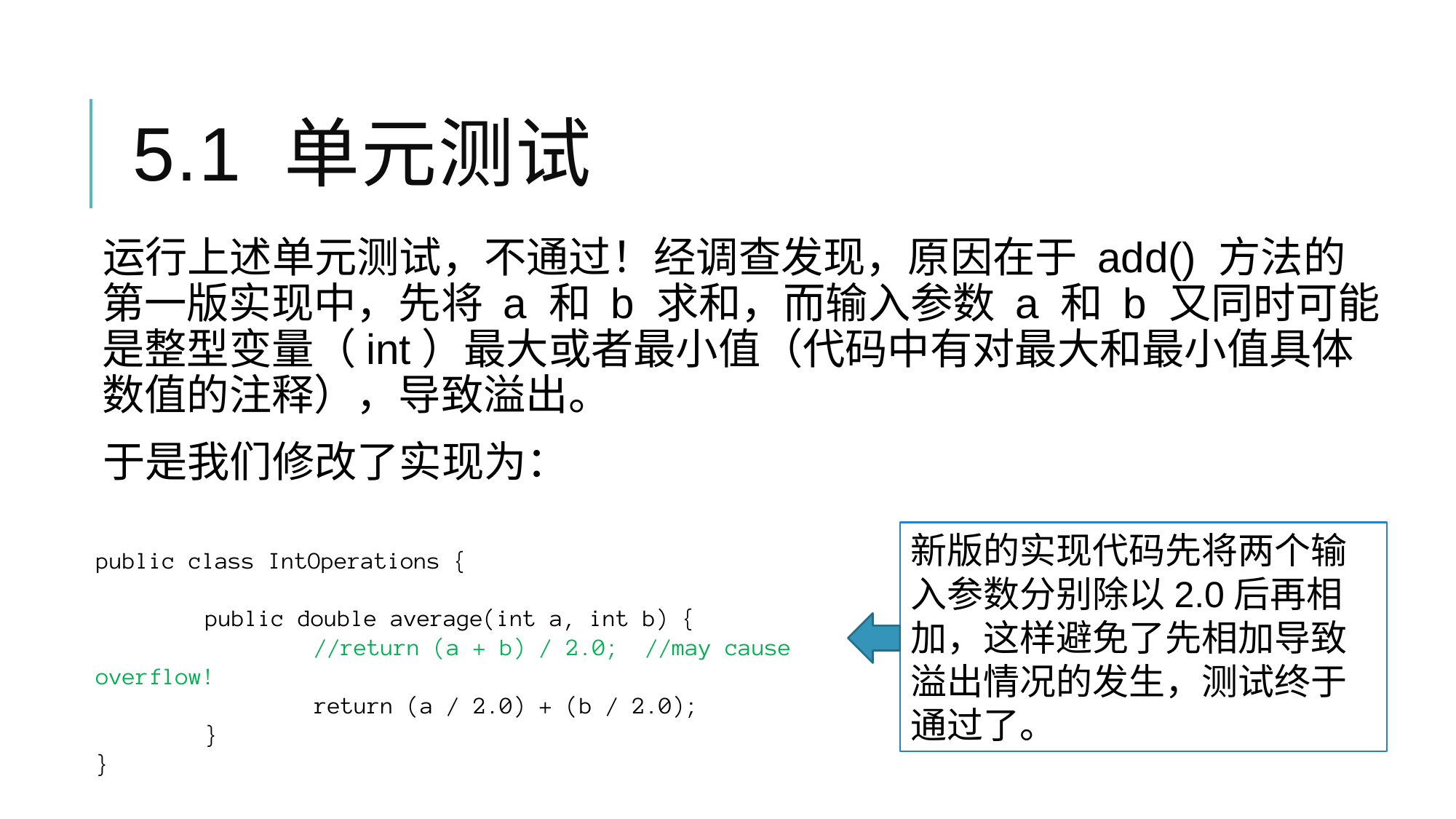

# 5.1 单元测试
运行上述单元测试，不通过！经调查发现，原因在于 add() 方法的第一版实现中，先将 a 和 b 求和，而输入参数 a 和 b 又同时可能是整型变量（int）最大或者最小值（代码中有对最大和最小值具体数值的注释），导致溢出。
于是我们修改了实现为：
新版的实现代码先将两个输入参数分别除以2.0后再相加，这样避免了先相加导致溢出情况的发生，测试终于通过了。
public class IntOperations {

	public double average(int a, int b) {
		//return (a + b) / 2.0;  //may cause overflow!
		return (a / 2.0) + (b / 2.0);
	}
}